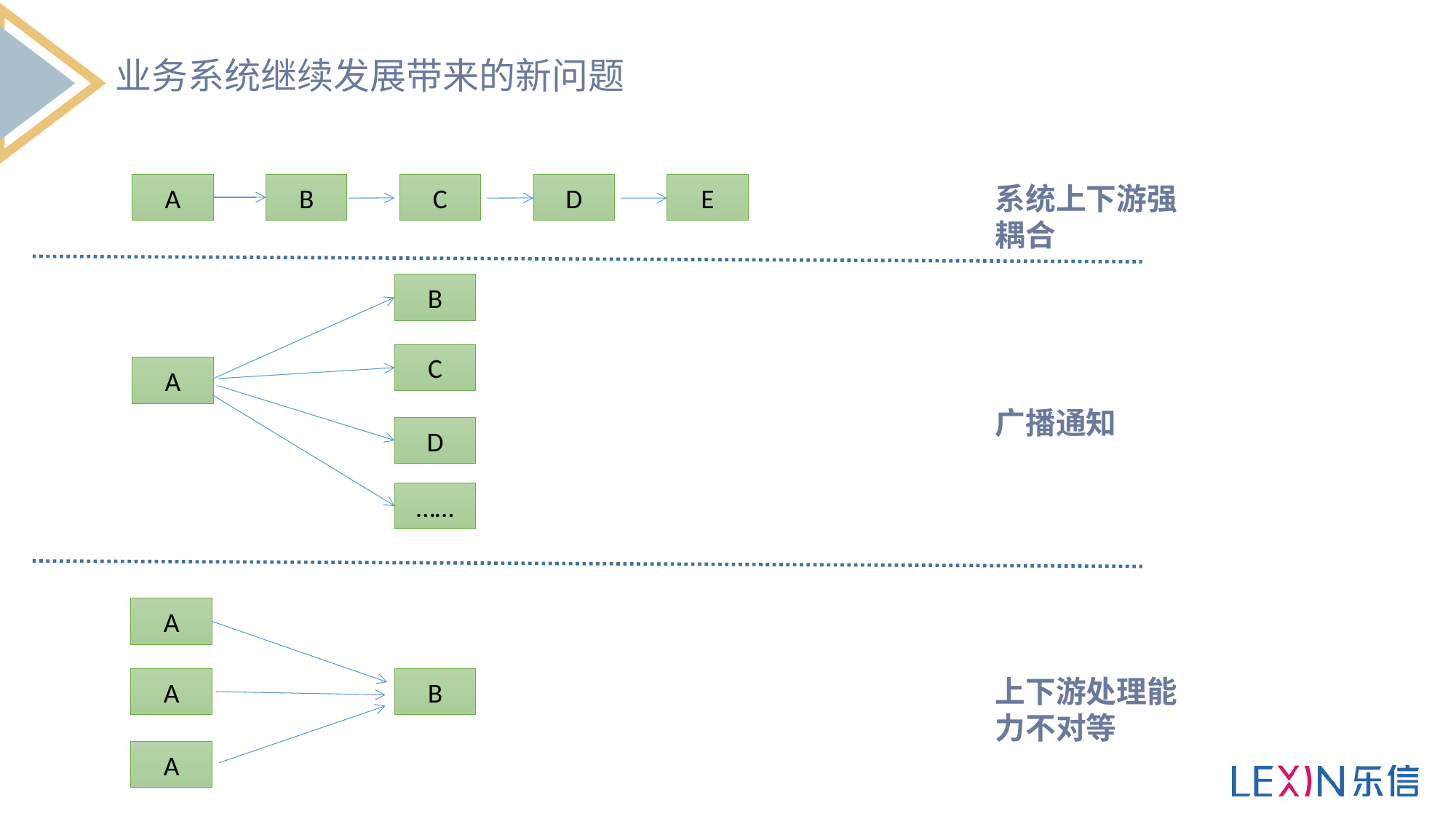

业务系统继续发展带来的新问题
A
B
C
D
E
系统上下游强耦合
B
C
A
广播通知
D
……
A
上下游处理能力不对等
A
B
A